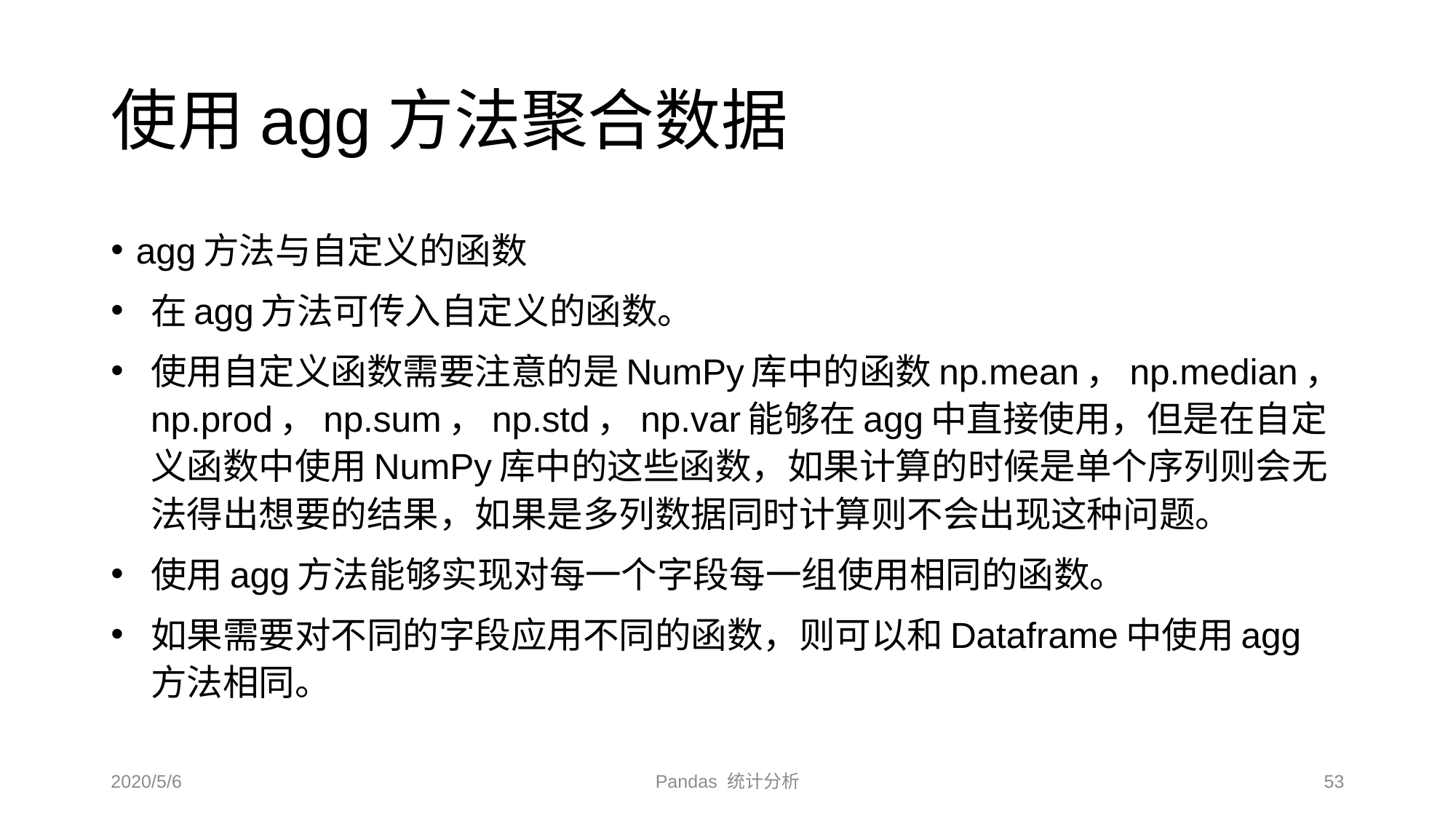

# 使用agg方法聚合数据
agg方法与自定义的函数
在agg方法可传入自定义的函数。
使用自定义函数需要注意的是NumPy库中的函数np.mean，np.median，np.prod，np.sum，np.std，np.var能够在agg中直接使用，但是在自定义函数中使用NumPy库中的这些函数，如果计算的时候是单个序列则会无法得出想要的结果，如果是多列数据同时计算则不会出现这种问题。
使用agg方法能够实现对每一个字段每一组使用相同的函数。
如果需要对不同的字段应用不同的函数，则可以和Dataframe中使用agg方法相同。

2020/5/6
Pandas 统计分析
53